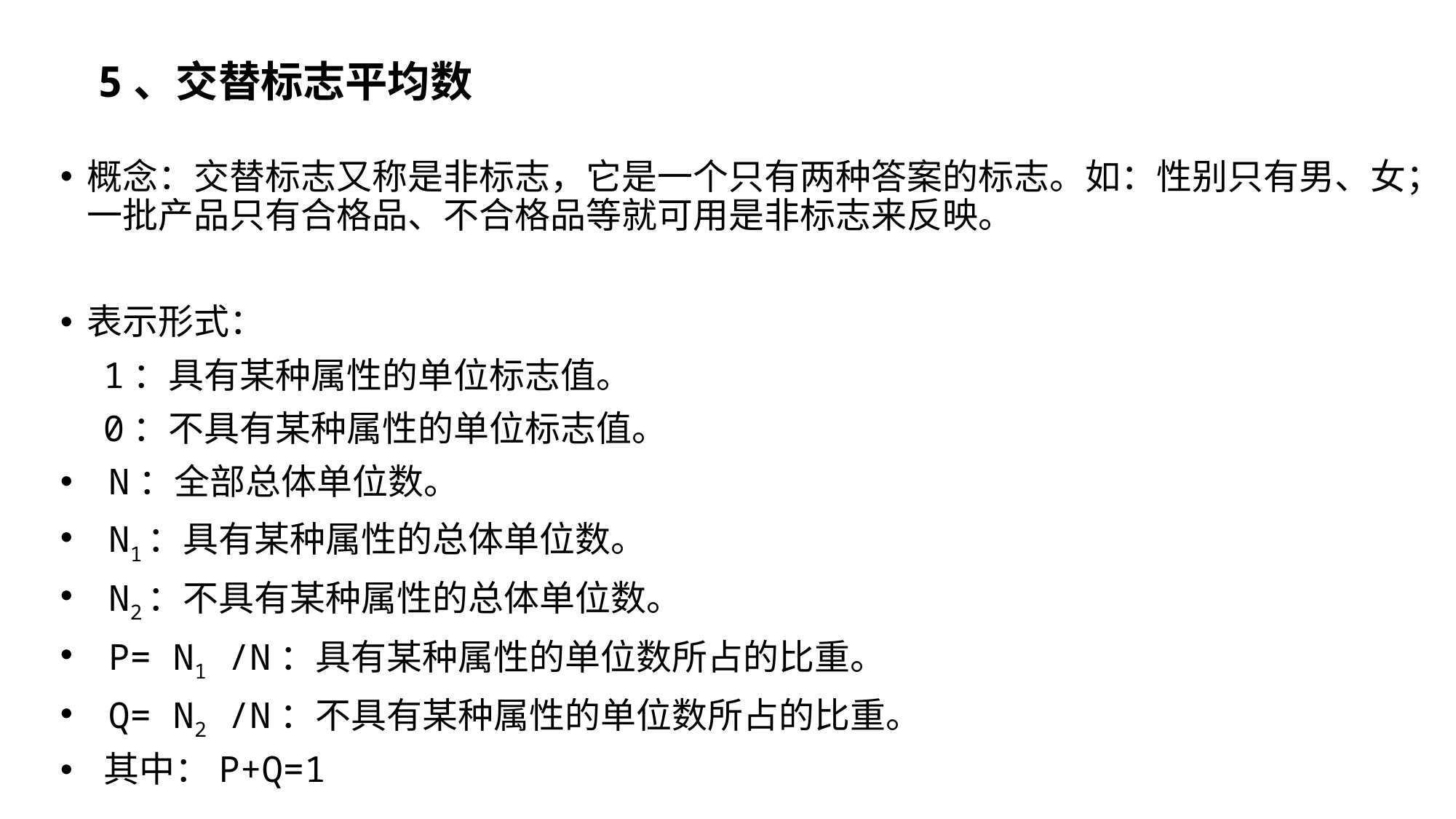

# 5、交替标志平均数
概念：交替标志又称是非标志，它是一个只有两种答案的标志。如：性别只有男、女；一批产品只有合格品、不合格品等就可用是非标志来反映。

表示形式：
  1：具有某种属性的单位标志值。
  0：不具有某种属性的单位标志值。
 N：全部总体单位数。
 N1：具有某种属性的总体单位数。
 N2：不具有某种属性的总体单位数。
 P= N1 /N：具有某种属性的单位数所占的比重。
 Q= N2 /N：不具有某种属性的单位数所占的比重。
 其中：P+Q=1